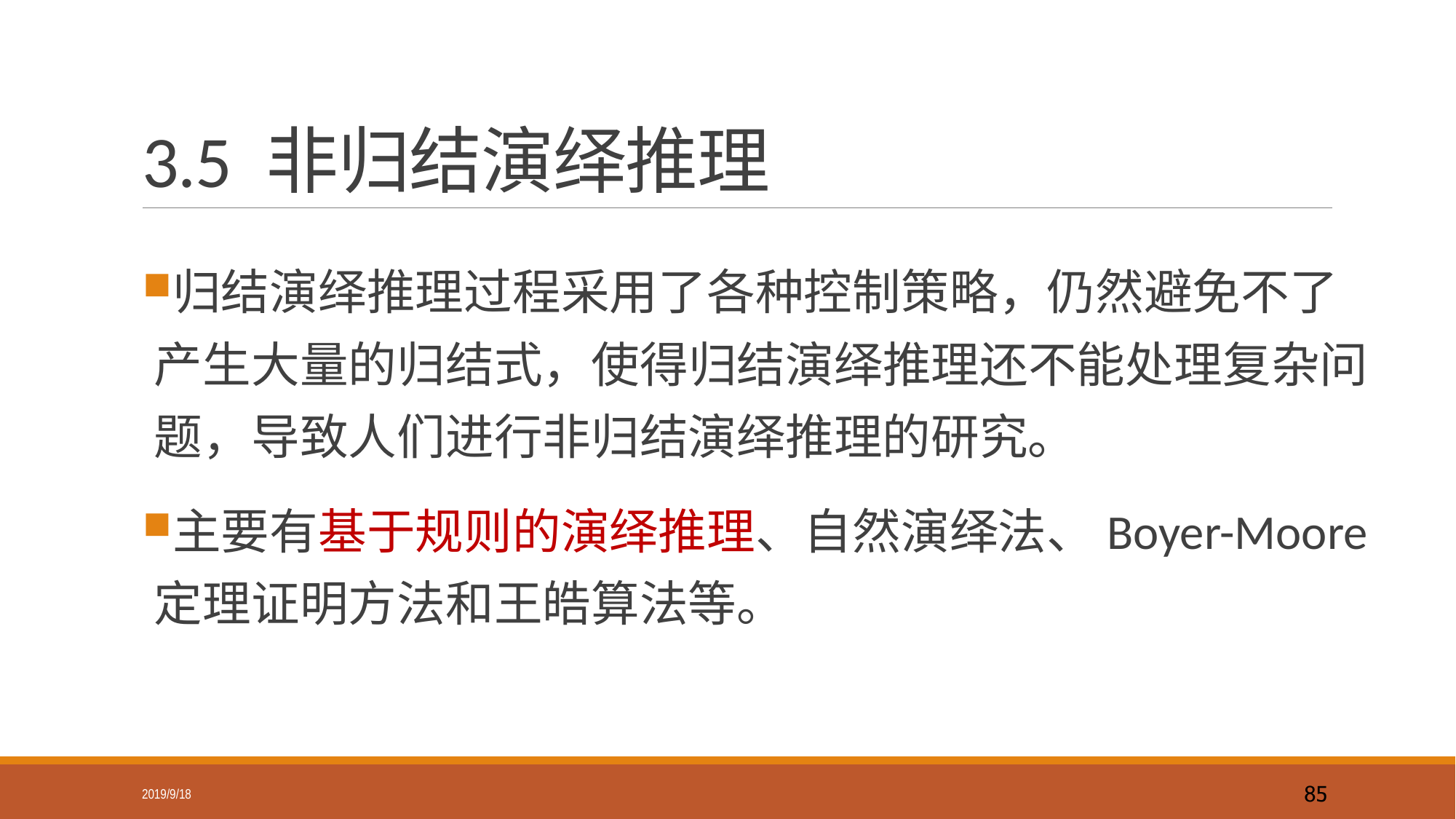

# 3.5 非归结演绎推理
归结演绎推理过程采用了各种控制策略，仍然避免不了产生大量的归结式，使得归结演绎推理还不能处理复杂问题，导致人们进行非归结演绎推理的研究。
主要有基于规则的演绎推理、自然演绎法、Boyer-Moore定理证明方法和王皓算法等。
2019/9/18
85